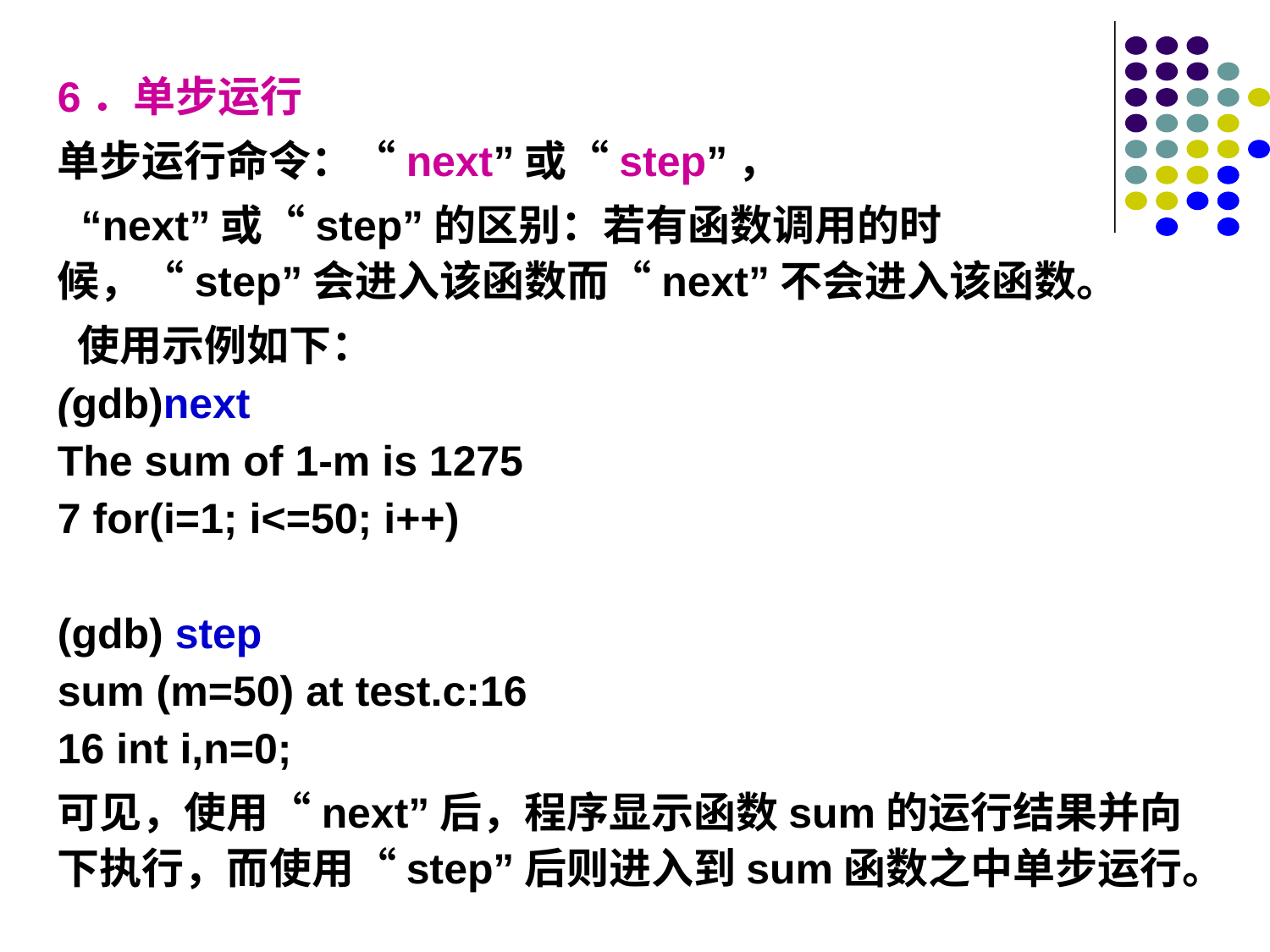

6．单步运行
单步运行命令：“next”或“step”，
  “next”或“step”的区别：若有函数调用的时候，“step”会进入该函数而“next”不会进入该函数。
 使用示例如下：
(gdb)next
The sum of 1-m is 1275
7 for(i=1; i<=50; i++)

(gdb) step
sum (m=50) at test.c:16
16 int i,n=0;
可见，使用“next”后，程序显示函数sum的运行结果并向下执行，而使用“step”后则进入到sum函数之中单步运行。